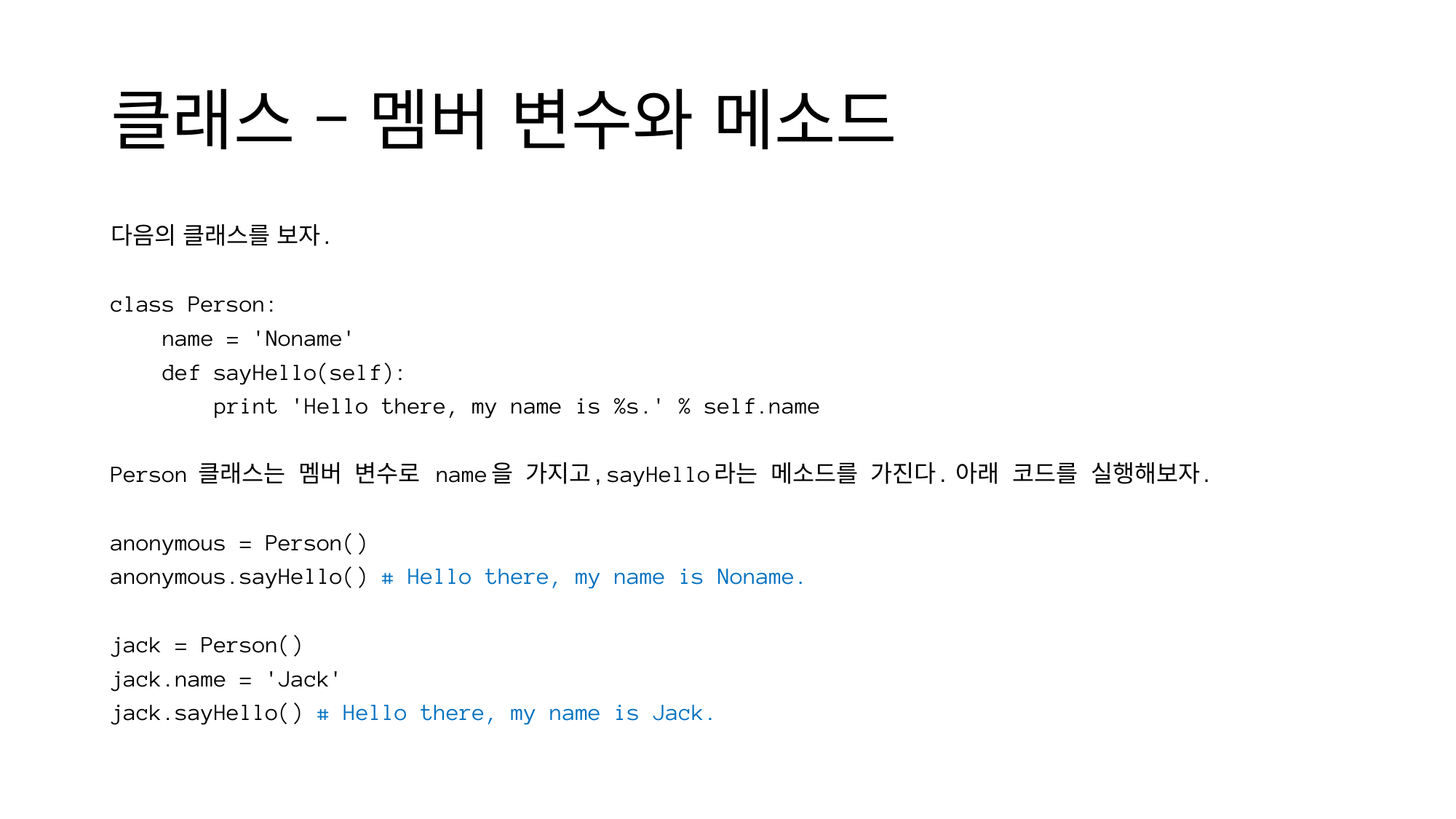

# 클래스 – 멤버 변수와 메소드
다음의 클래스를 보자.

class Person:
    name = 'Noname'
    def sayHello(self):
        print 'Hello there, my name is %s.' % self.name

Person 클래스는 멤버 변수로 name을 가지고, sayHello라는 메소드를 가진다. 아래 코드를 실행해보자.

anonymous = Person()
anonymous.sayHello() # Hello there, my name is Noname.

jack = Person()
jack.name = 'Jack'
jack.sayHello() # Hello there, my name is Jack.